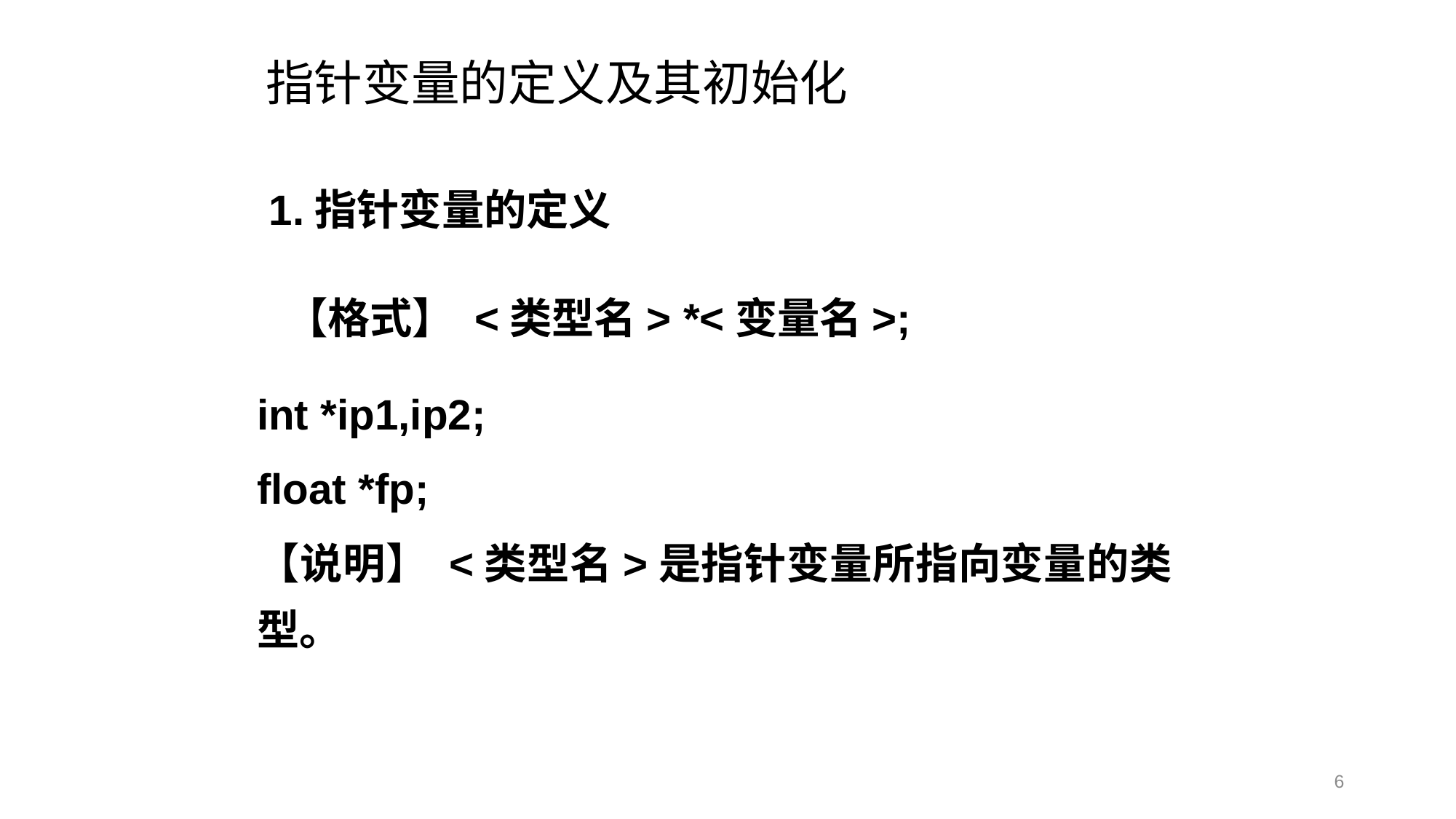

# 指针变量的定义及其初始化
 1.指针变量的定义
 【格式】 <类型名> *<变量名>;
int *ip1,ip2;
float *fp;
【说明】 <类型名>是指针变量所指向变量的类型。
6